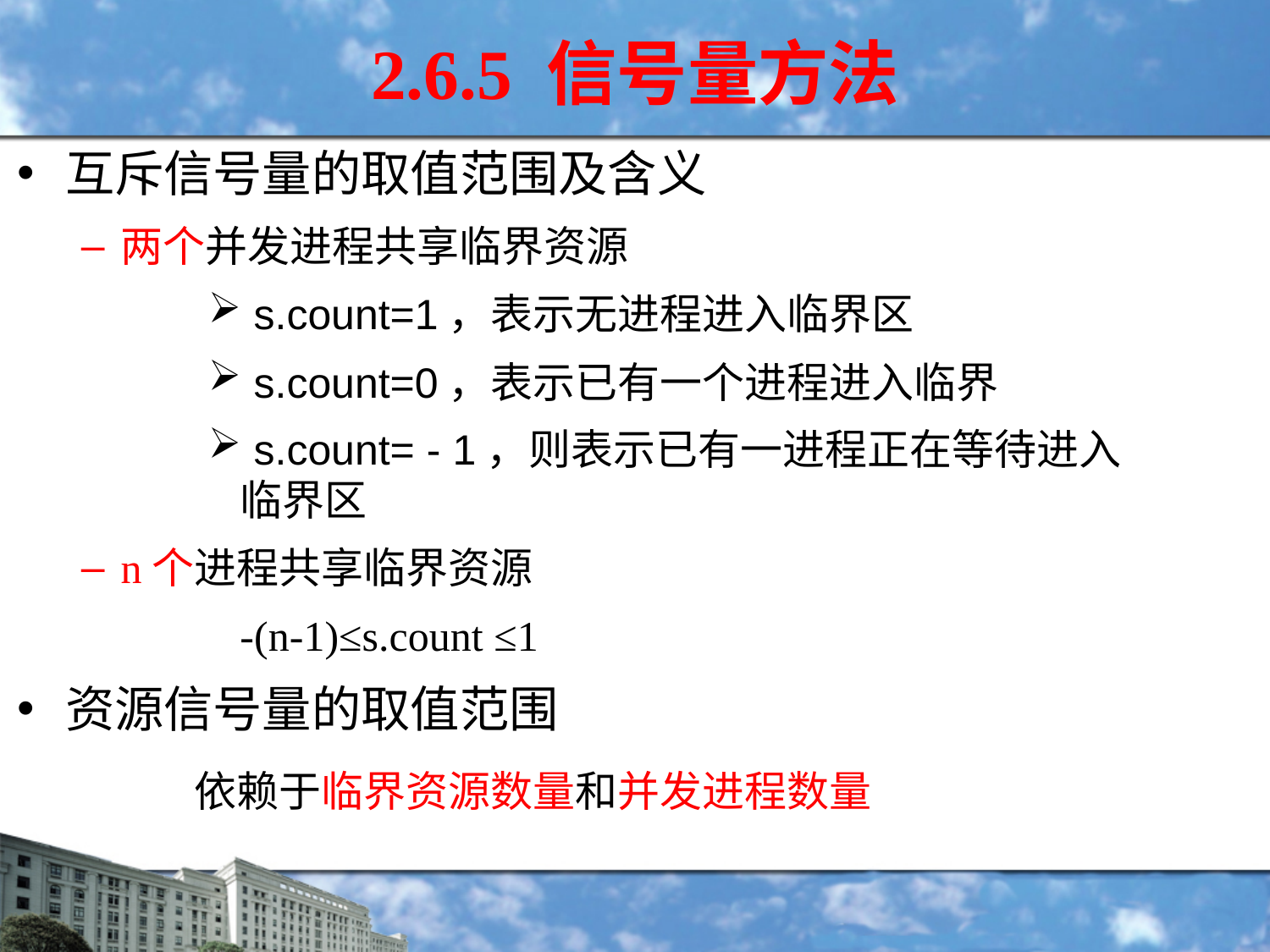

2.6.5 信号量方法
互斥信号量的取值范围及含义
两个并发进程共享临界资源
 s.count=1，表示无进程进入临界区
 s.count=0，表示已有一个进程进入临界
 s.count= - 1，则表示已有一进程正在等待进入临界区
n个进程共享临界资源
               -(n-1)≤s.count ≤1
资源信号量的取值范围
               依赖于临界资源数量和并发进程数量